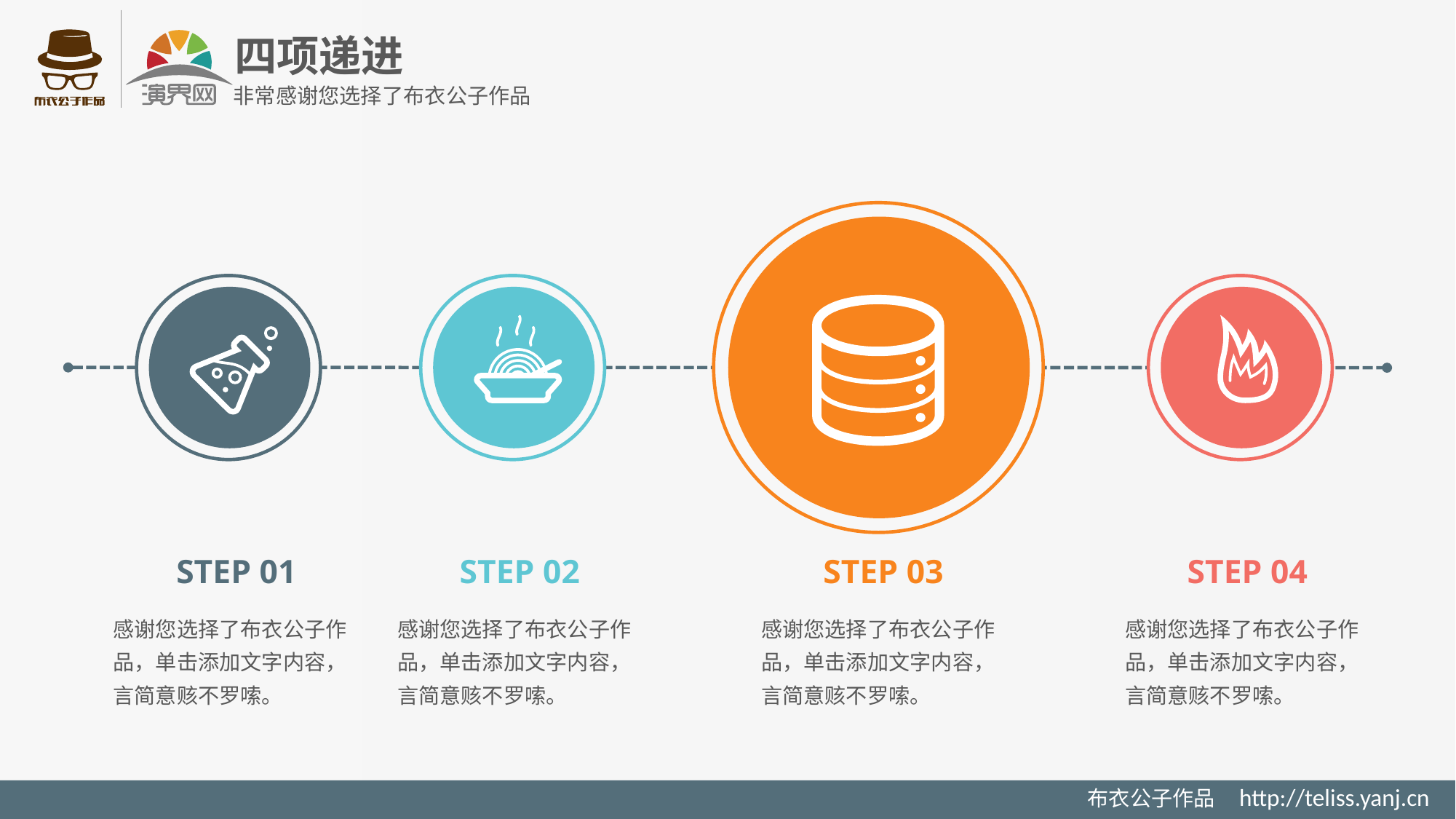

四项递进
非常感谢您选择了布衣公子作品

STEP 01
感谢您选择了布衣公子作品，单击添加文字内容，言简意赅不罗嗦。
STEP 02
感谢您选择了布衣公子作品，单击添加文字内容，言简意赅不罗嗦。
STEP 04
感谢您选择了布衣公子作品，单击添加文字内容，言简意赅不罗嗦。
STEP 03
感谢您选择了布衣公子作品，单击添加文字内容，言简意赅不罗嗦。
布衣公子作品    http://teliss.yanj.cn